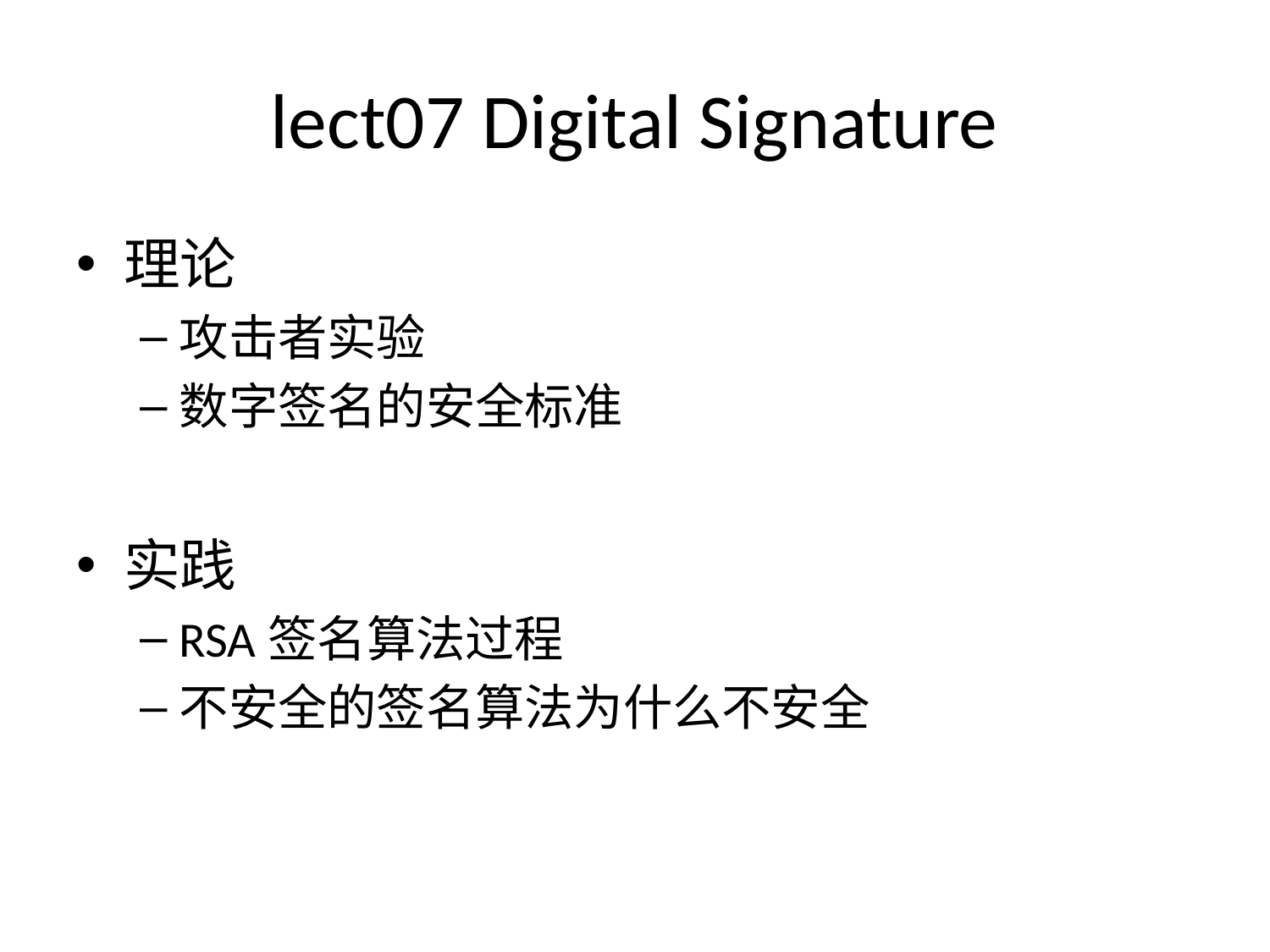

# lect07 Digital Signature
理论
攻击者实验
数字签名的安全标准

实践
RSA签名算法过程
不安全的签名算法为什么不安全